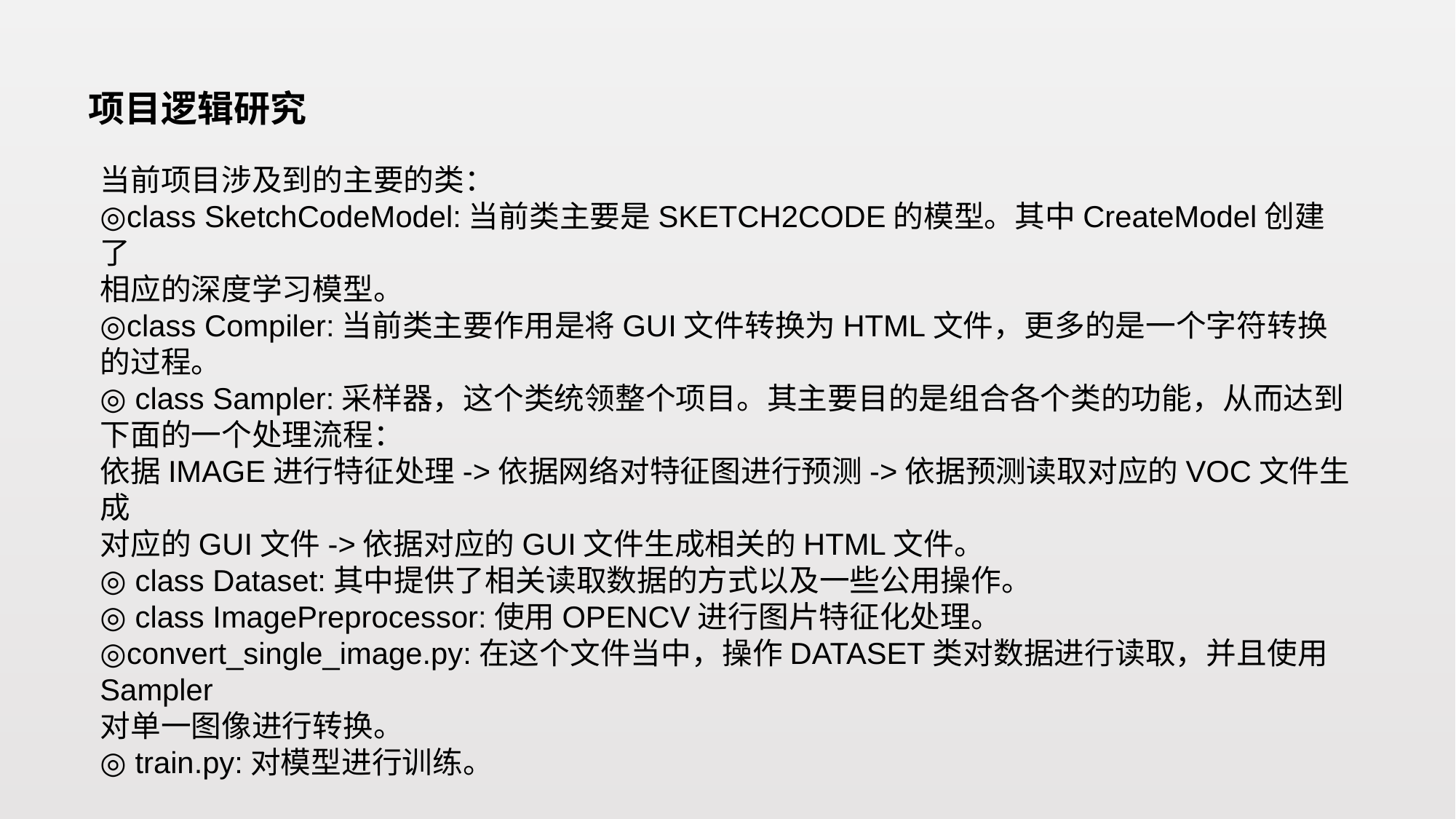

# 项目逻辑研究
当前项目涉及到的主要的类：
◎class SketchCodeModel:当前类主要是SKETCH2CODE的模型。其中CreateModel创建了
相应的深度学习模型。
◎class Compiler:当前类主要作用是将GUI文件转换为HTML文件，更多的是一个字符转换的过程。
◎ class Sampler:采样器，这个类统领整个项目。其主要目的是组合各个类的功能，从而达到下面的一个处理流程：
依据IMAGE进行特征处理->依据网络对特征图进行预测->依据预测读取对应的VOC文件生成
对应的GUI文件->依据对应的GUI文件生成相关的HTML文件。
◎ class Dataset:其中提供了相关读取数据的方式以及一些公用操作。
◎ class ImagePreprocessor:使用OPENCV进行图片特征化处理。
◎convert_single_image.py:在这个文件当中，操作DATASET类对数据进行读取，并且使用Sampler
对单一图像进行转换。
◎ train.py:对模型进行训练。